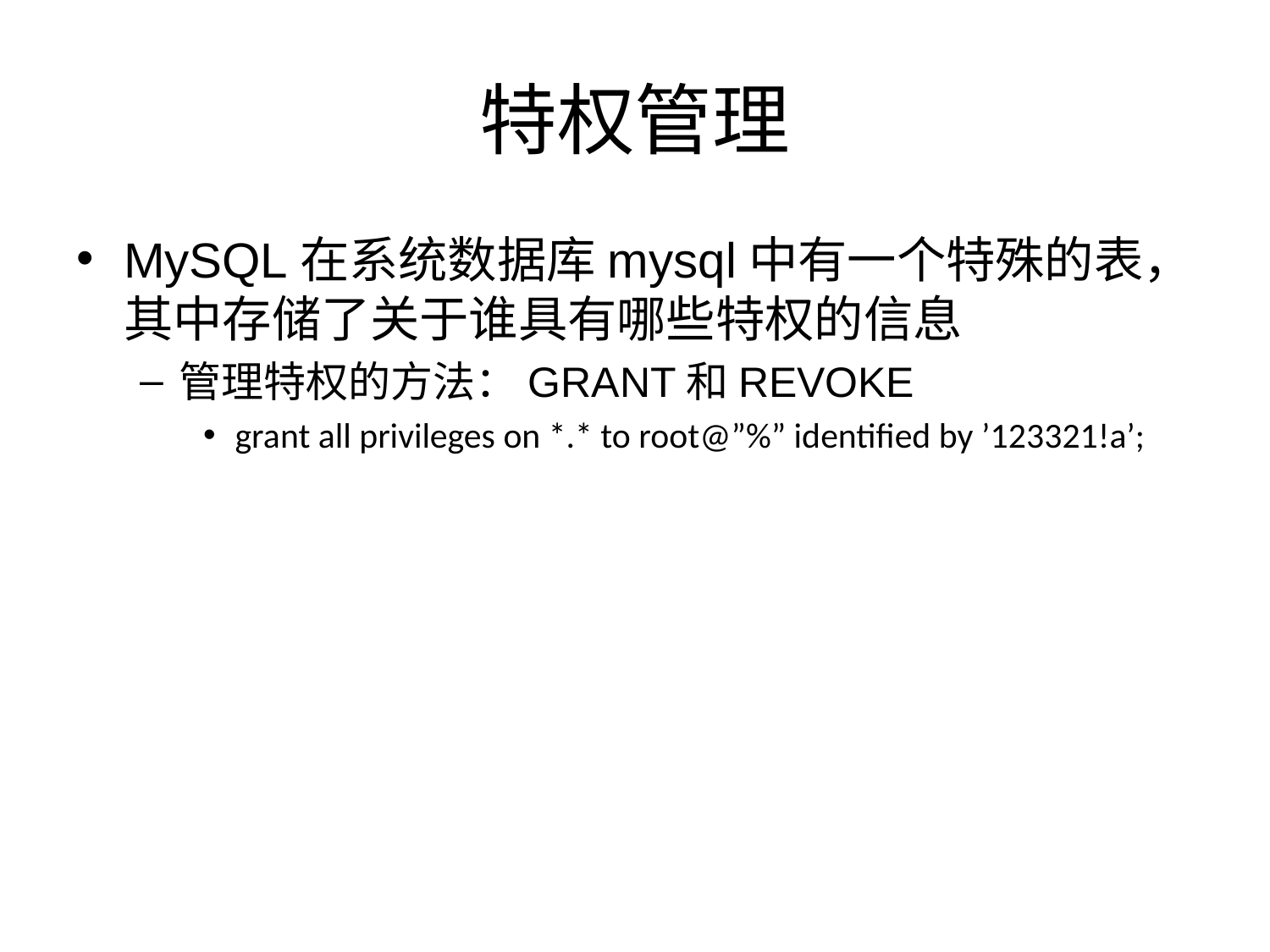

# 特权管理
MySQL在系统数据库mysql中有一个特殊的表，其中存储了关于谁具有哪些特权的信息
管理特权的方法：GRANT和REVOKE
grant all privileges on *.* to root@”%” identified by ’123321!a’;